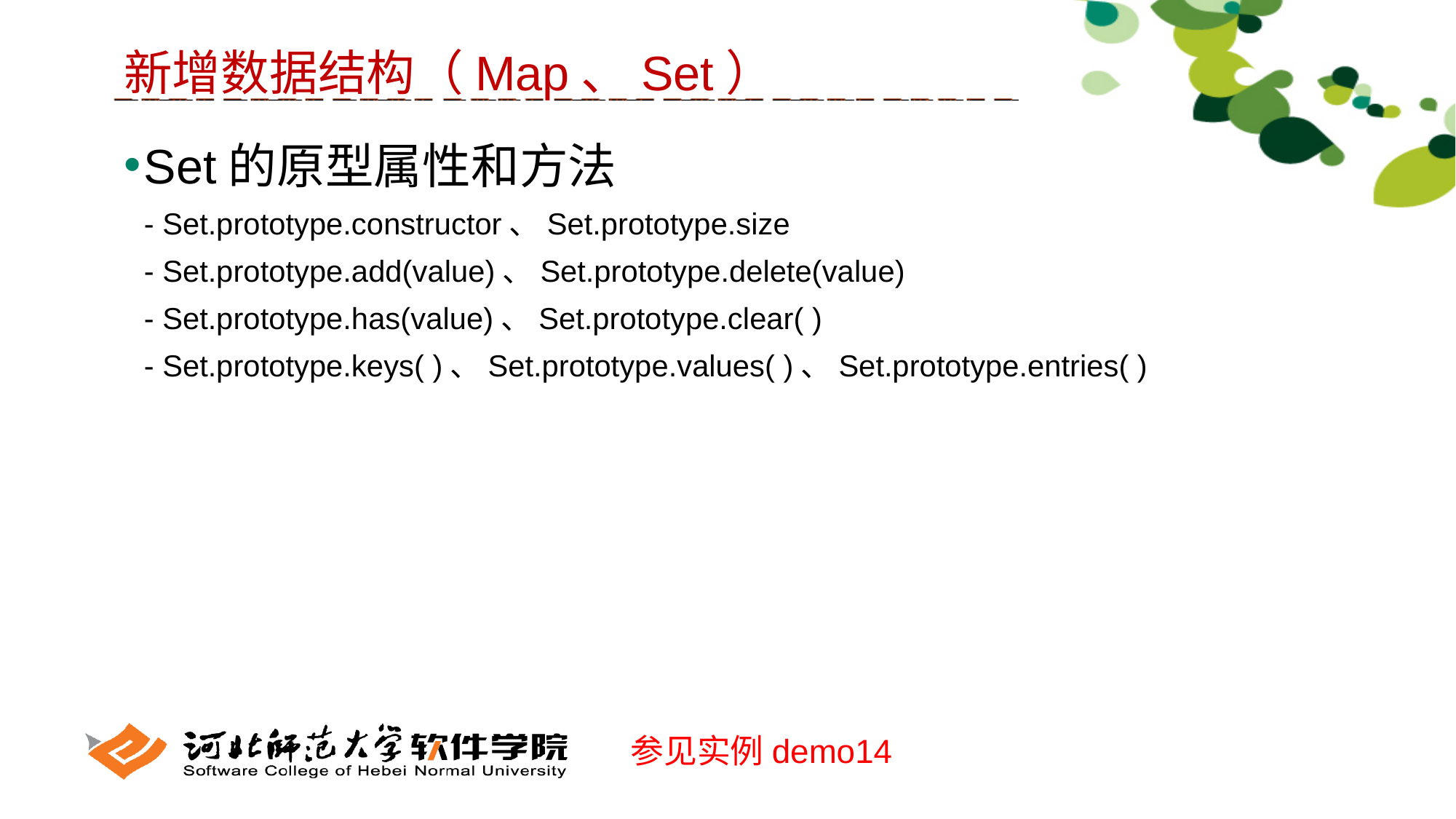

新增数据结构（Map、Set）
Set的原型属性和方法
- Set.prototype.constructor、Set.prototype.size
- Set.prototype.add(value)、Set.prototype.delete(value)
- Set.prototype.has(value)、Set.prototype.clear( )
- Set.prototype.keys( )、Set.prototype.values( )、Set.prototype.entries( )

参见实例demo14